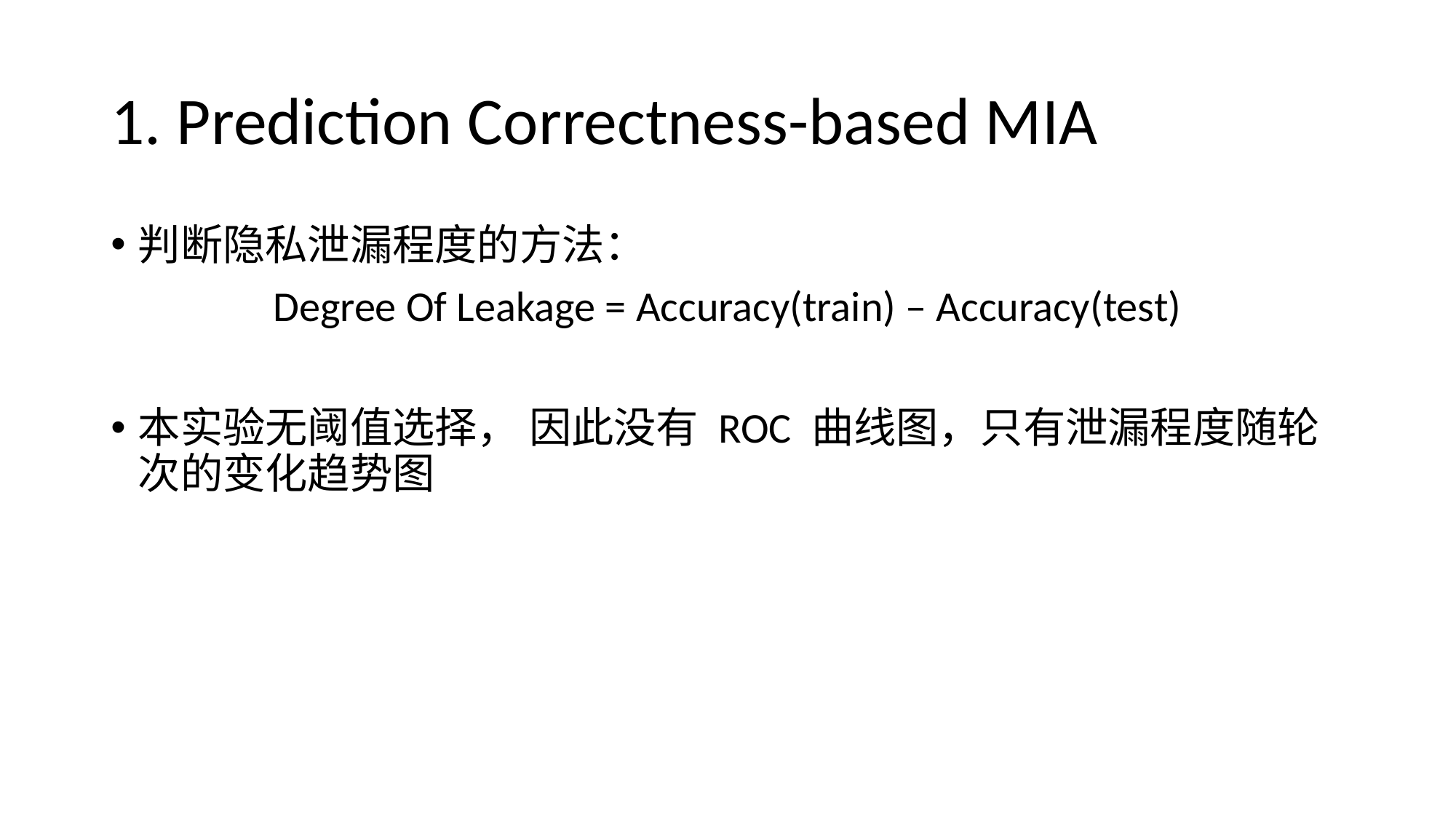

# 1. Prediction Correctness-based MIA
判断隐私泄漏程度的方法：
Degree Of Leakage = Accuracy(train) – Accuracy(test)

本实验无阈值选择， 因此没有 ROC 曲线图，只有泄漏程度随轮次的变化趋势图